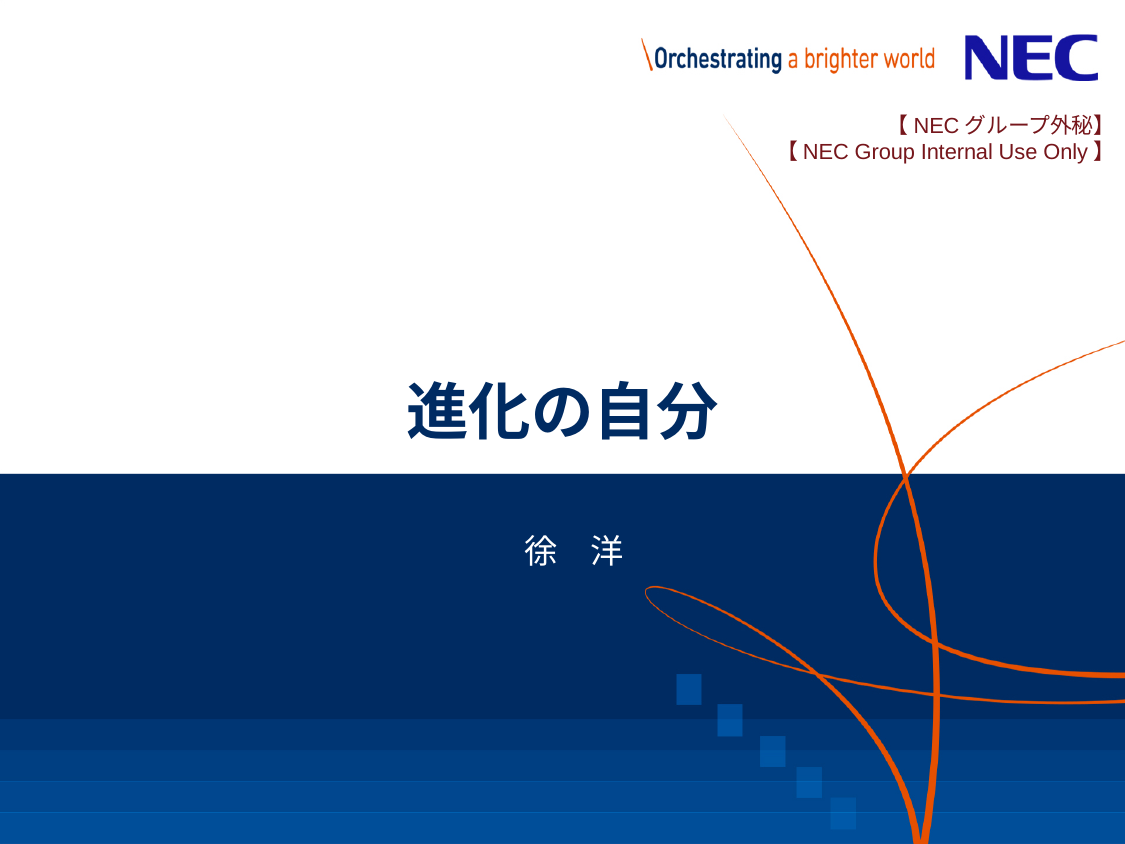

【NECグループ外秘】
【NEC Group Internal Use Only】
# 進化の自分

徐　洋